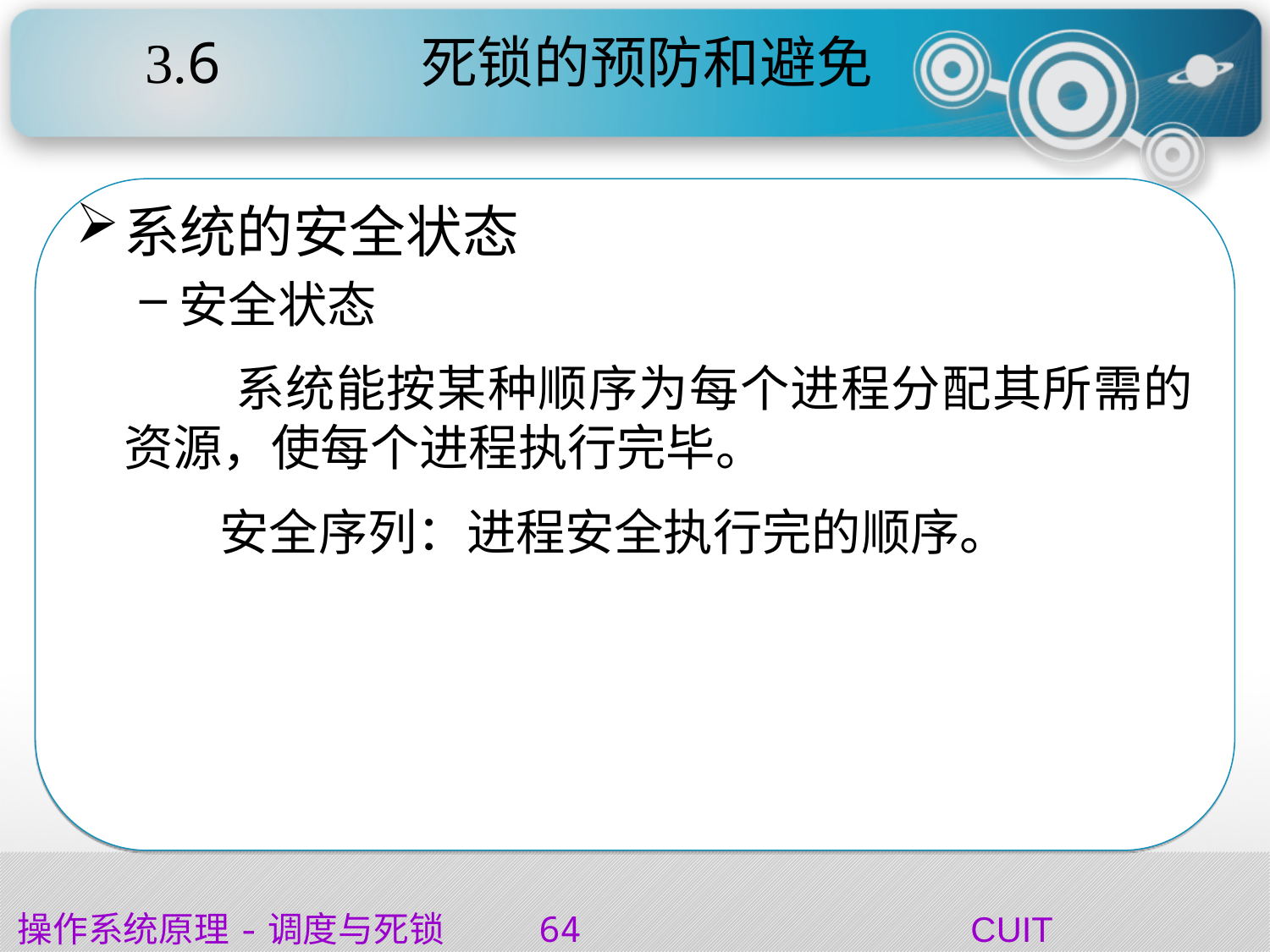

# 3.6	    死锁的预防和避免
系统的安全状态
安全状态
            系统能按某种顺序为每个进程分配其所需的资源，使每个进程执行完毕。
            安全序列：进程安全执行完的顺序。